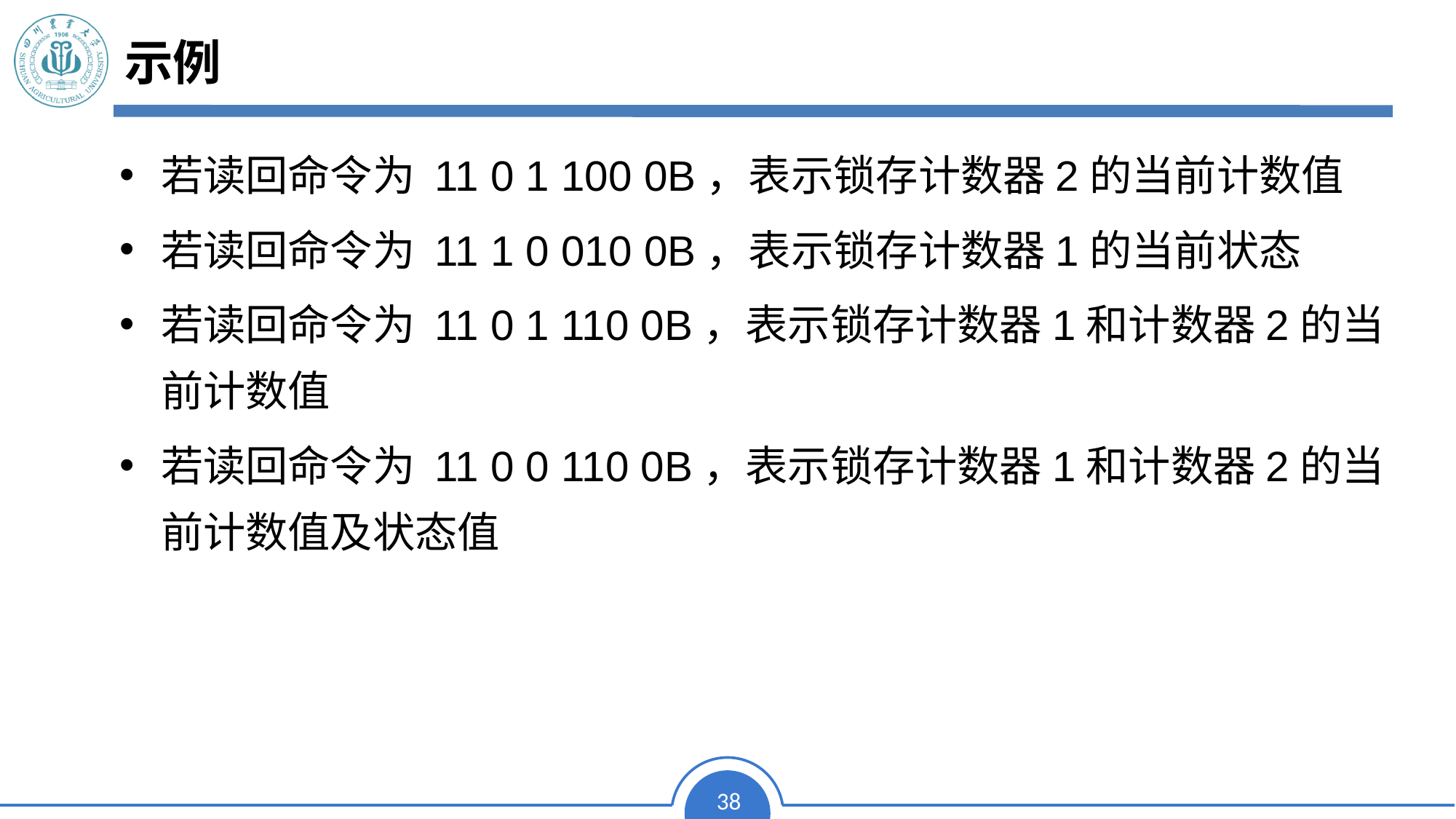

# 示例
若读回命令为 11 0 1 100 0B，表示锁存计数器2的当前计数值
若读回命令为 11 1 0 010 0B，表示锁存计数器1的当前状态
若读回命令为 11 0 1 110 0B，表示锁存计数器1和计数器2的当前计数值
若读回命令为 11 0 0 110 0B，表示锁存计数器1和计数器2的当前计数值及状态值